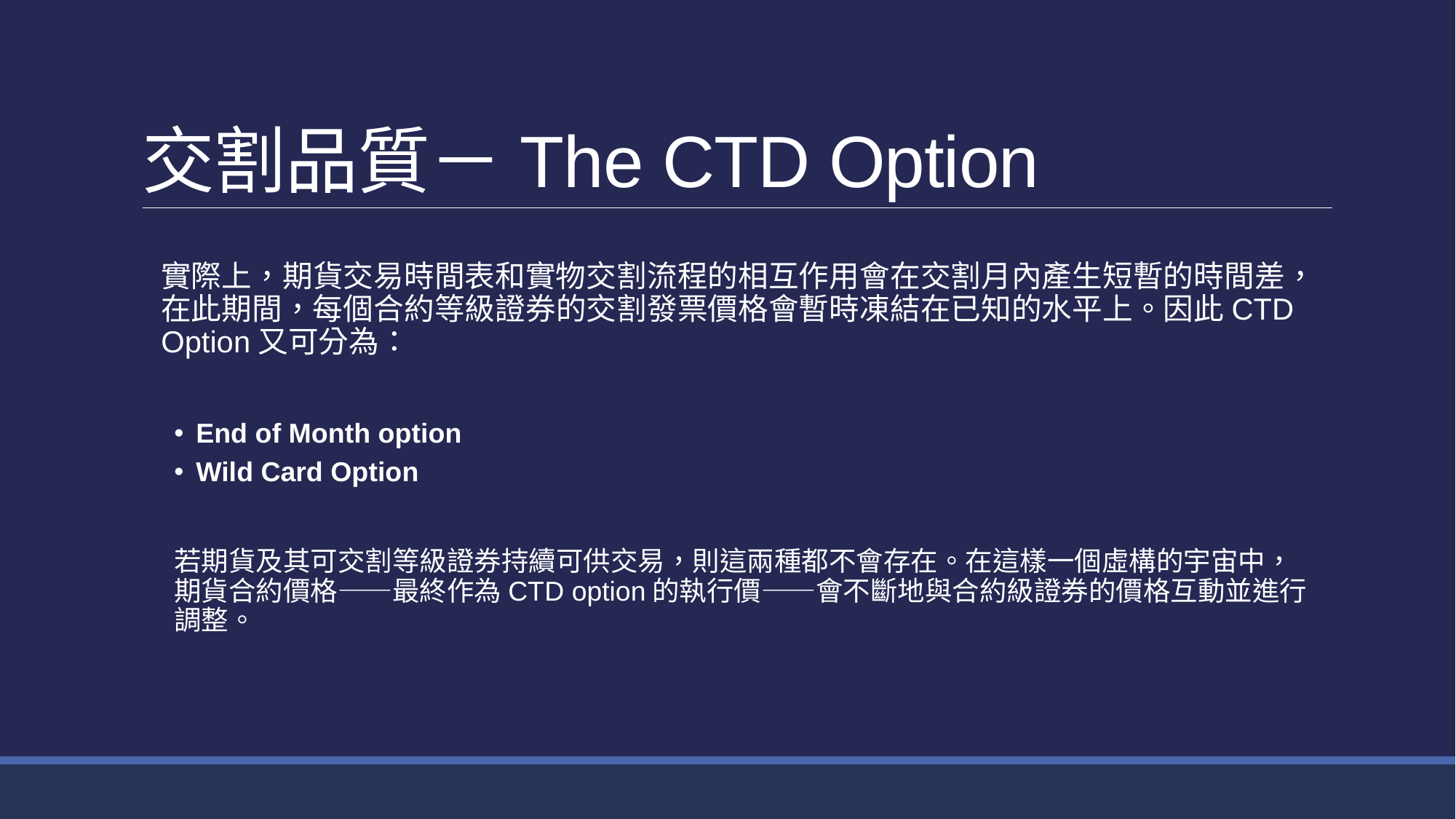

# 交割品質－The CTD Option
實際上，期貨交易時間表和實物交割流程的相互作用會在交割月內產生短暫的時間差，在此期間，每個合約等級證券的交割發票價格會暫時凍結在已知的水平上。因此CTD Option又可分為：

End of Month option
Wild Card Option

若期貨及其可交割等級證券持續可供交易，則這兩種都不會存在。在這樣一個虛構的宇宙中，期貨合約價格——最終作為CTD option的執行價——會不斷地與合約級證券的價格互動並進行調整。